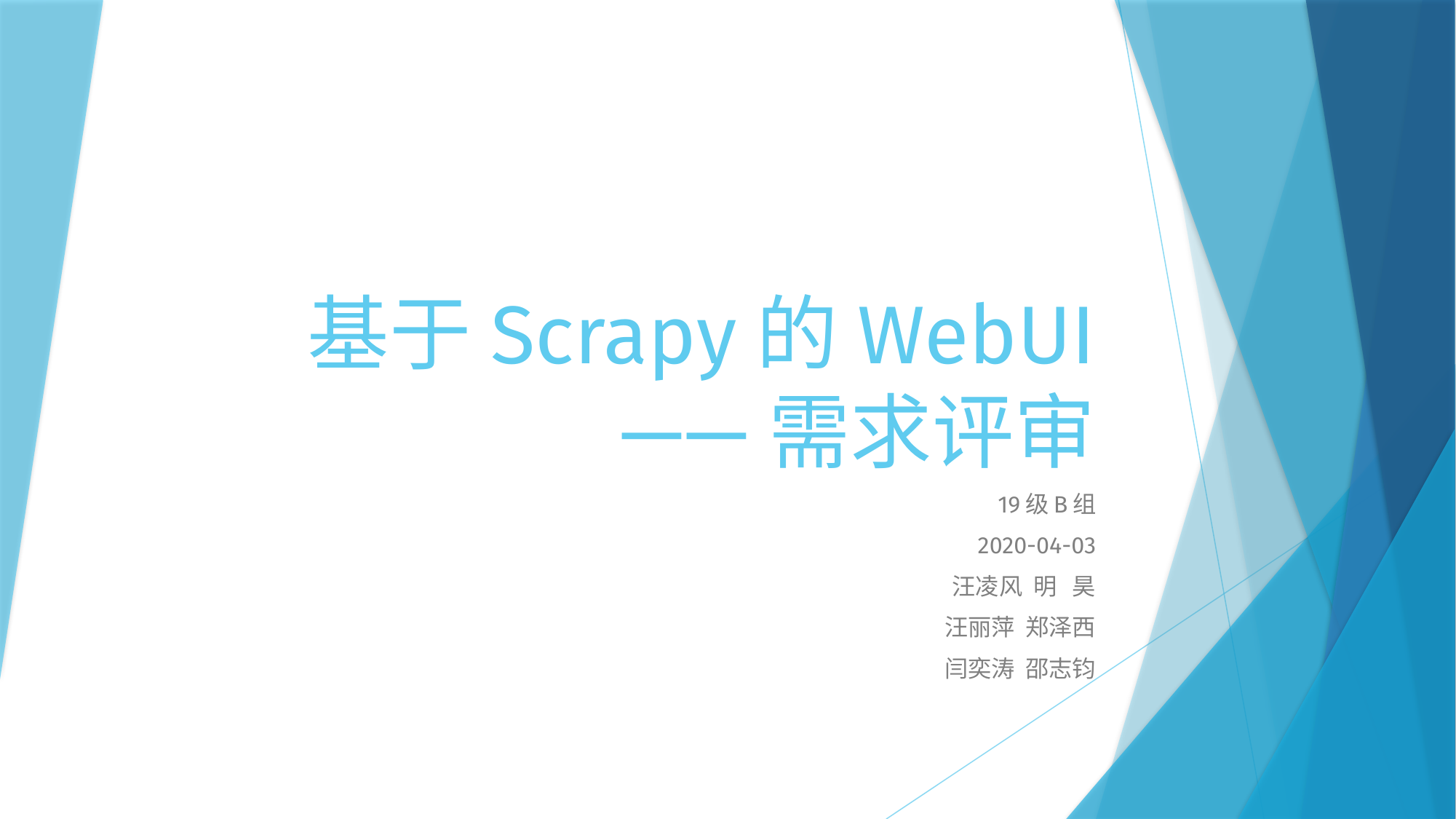

# 基于Scrapy的WebUI——需求评审
19级B组
2020-04-03
汪凌风  明   昊
汪丽萍  郑泽西
闫奕涛  邵志钧